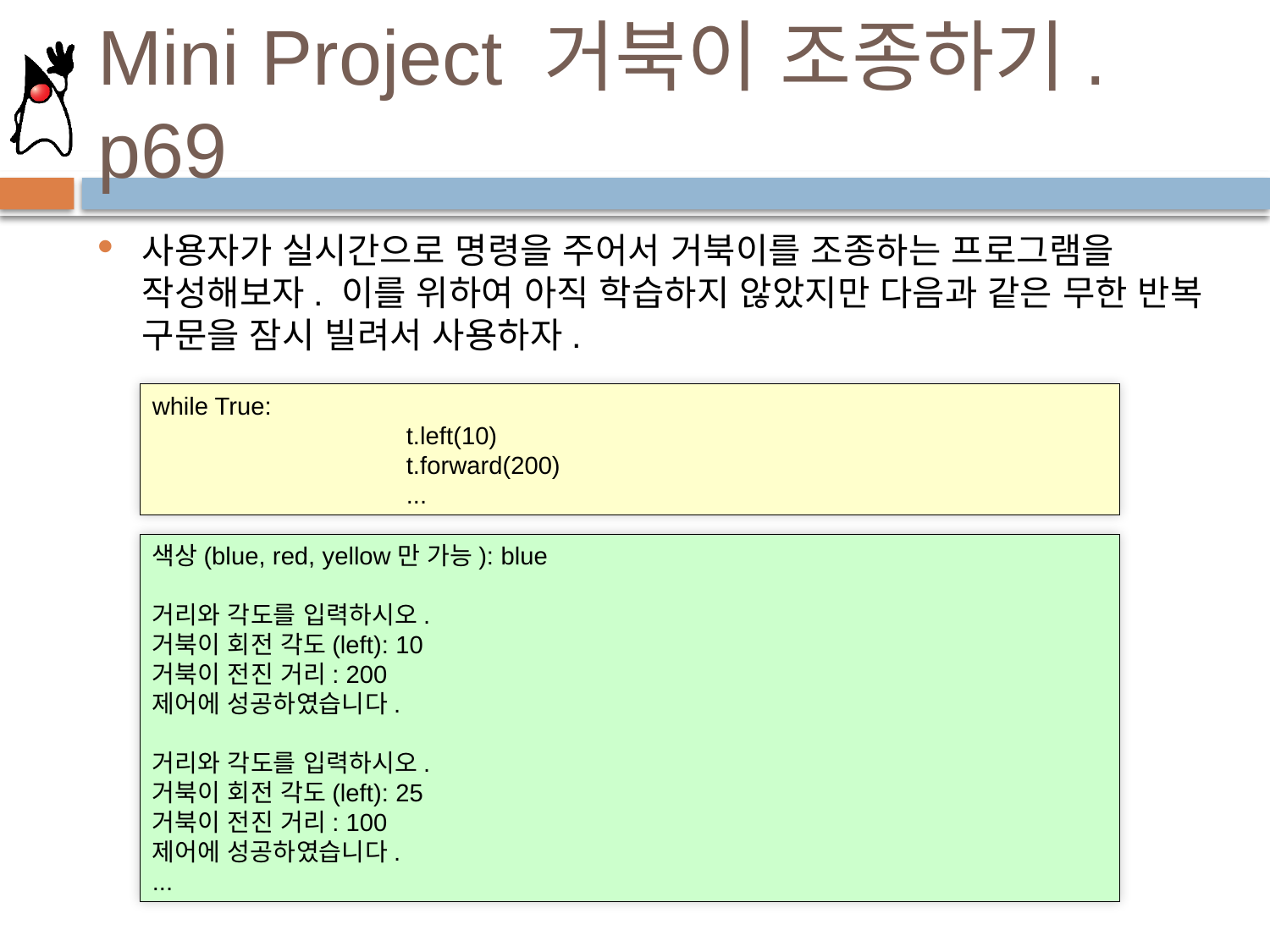

# Mini Project 거북이 조종하기. p69
사용자가 실시간으로 명령을 주어서 거북이를 조종하는 프로그램을 작성해보자. 이를 위하여 아직 학습하지 않았지만 다음과 같은 무한 반복 구문을 잠시 빌려서 사용하자.
while True:
		t.left(10)
		t.forward(200)
		...
색상(blue, red, yellow만 가능): blue

거리와 각도를 입력하시오.
거북이 회전 각도(left): 10
거북이 전진 거리: 200
제어에 성공하였습니다.

거리와 각도를 입력하시오.
거북이 회전 각도(left): 25
거북이 전진 거리: 100
제어에 성공하였습니다.
...